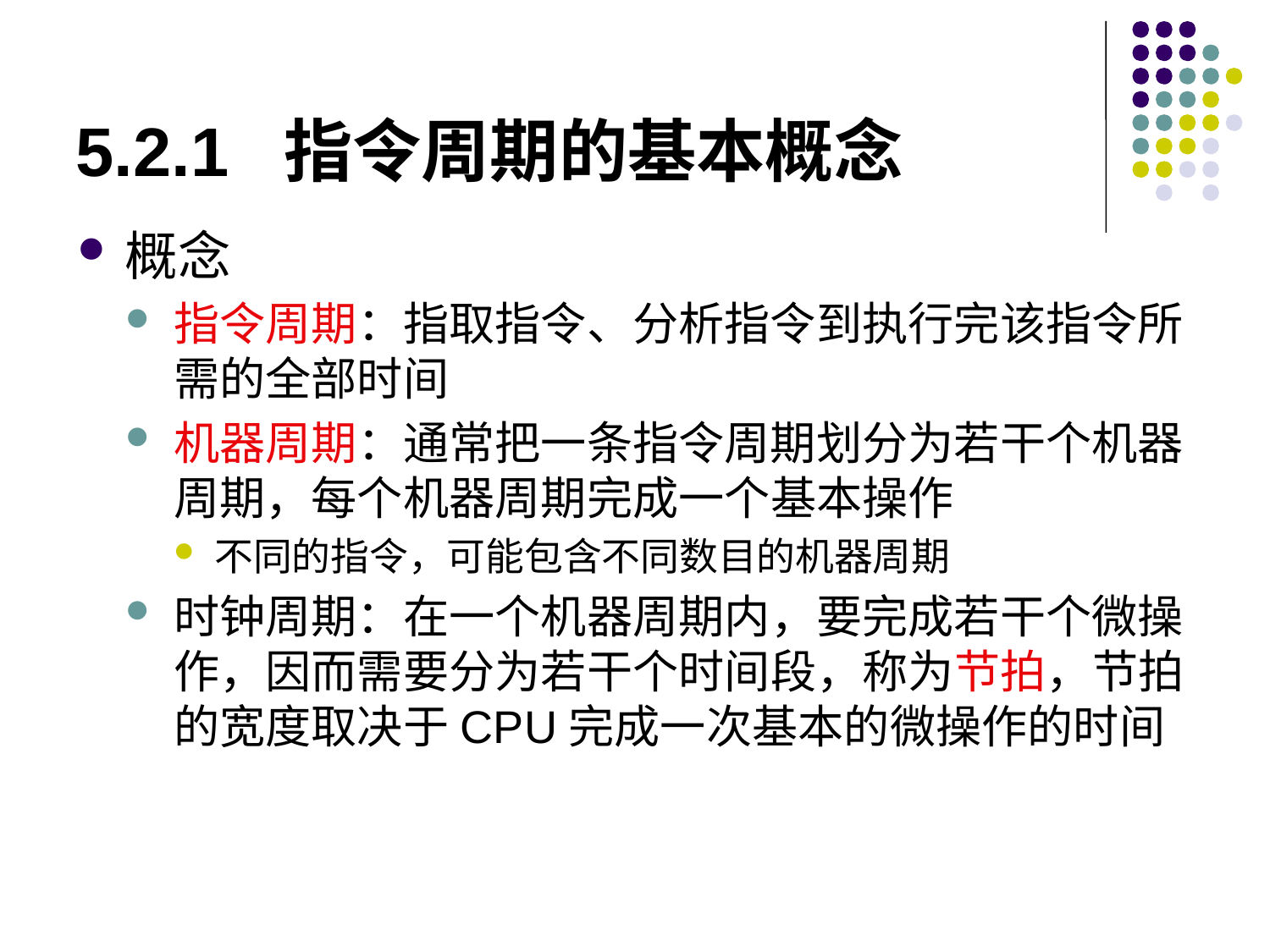

# 5.2.1  指令周期的基本概念
概念
指令周期：指取指令、分析指令到执行完该指令所需的全部时间
机器周期：通常把一条指令周期划分为若干个机器周期，每个机器周期完成一个基本操作
不同的指令，可能包含不同数目的机器周期
时钟周期：在一个机器周期内，要完成若干个微操作，因而需要分为若干个时间段，称为节拍，节拍的宽度取决于CPU完成一次基本的微操作的时间
5